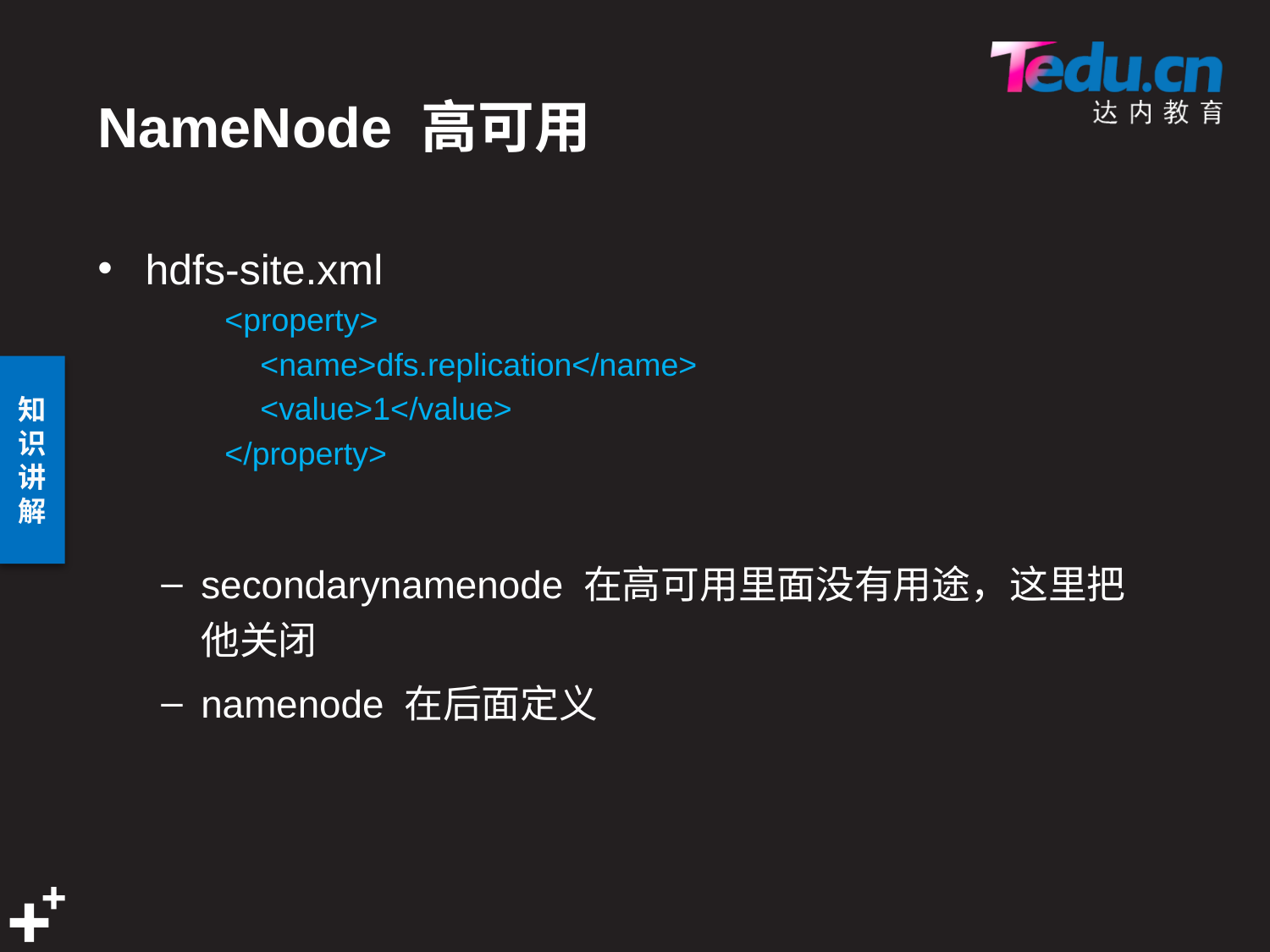

# NameNode 高可用
hdfs-site.xml
<property>
    <name>dfs.replication</name>
    <value>1</value>
</property>

secondarynamenode 在高可用里面没有用途，这里把他关闭
namenode 在后面定义